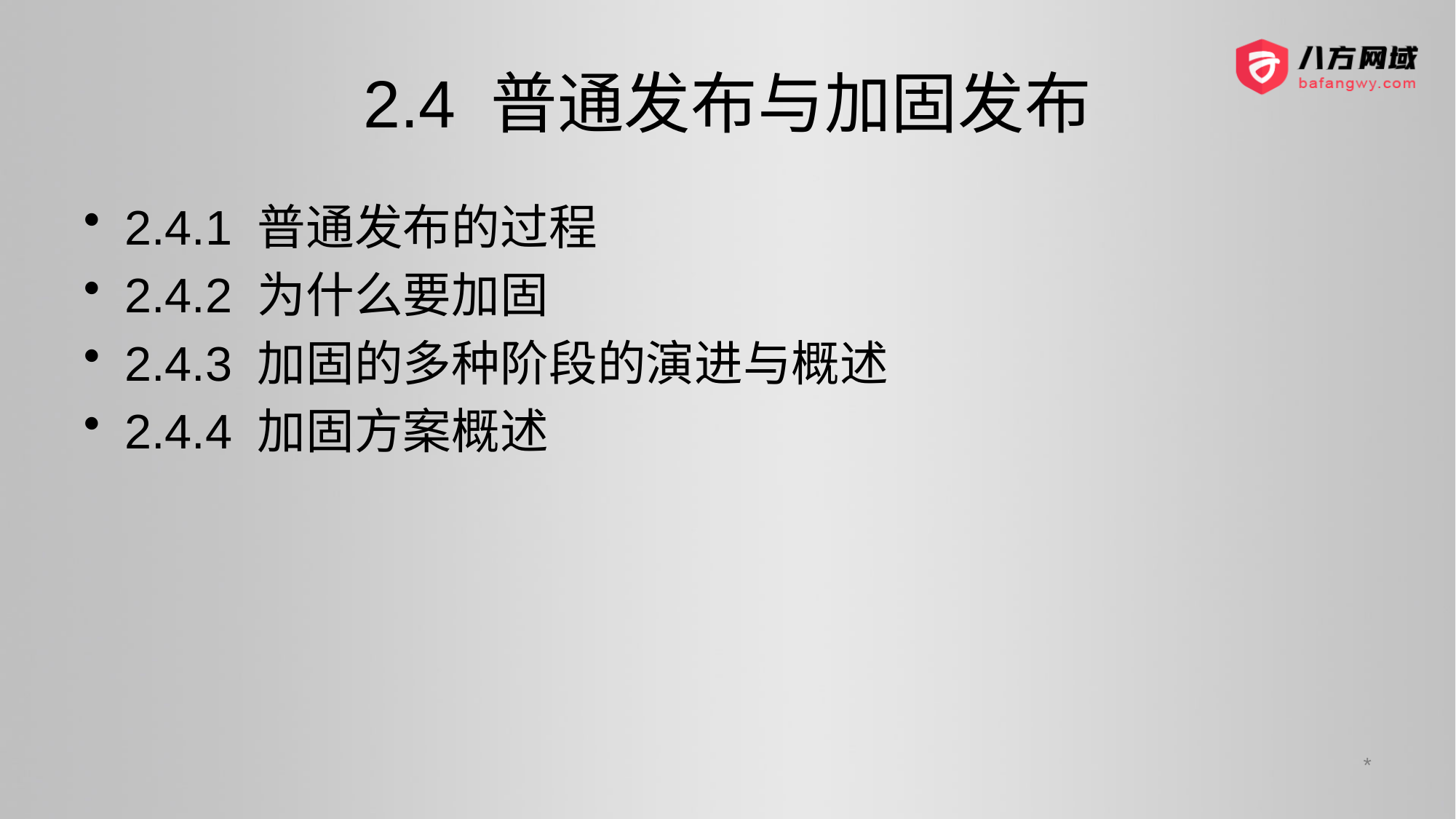

# 2.4 普通发布与加固发布
2.4.1 普通发布的过程
2.4.2 为什么要加固
2.4.3 加固的多种阶段的演进与概述
2.4.4 加固方案概述
*